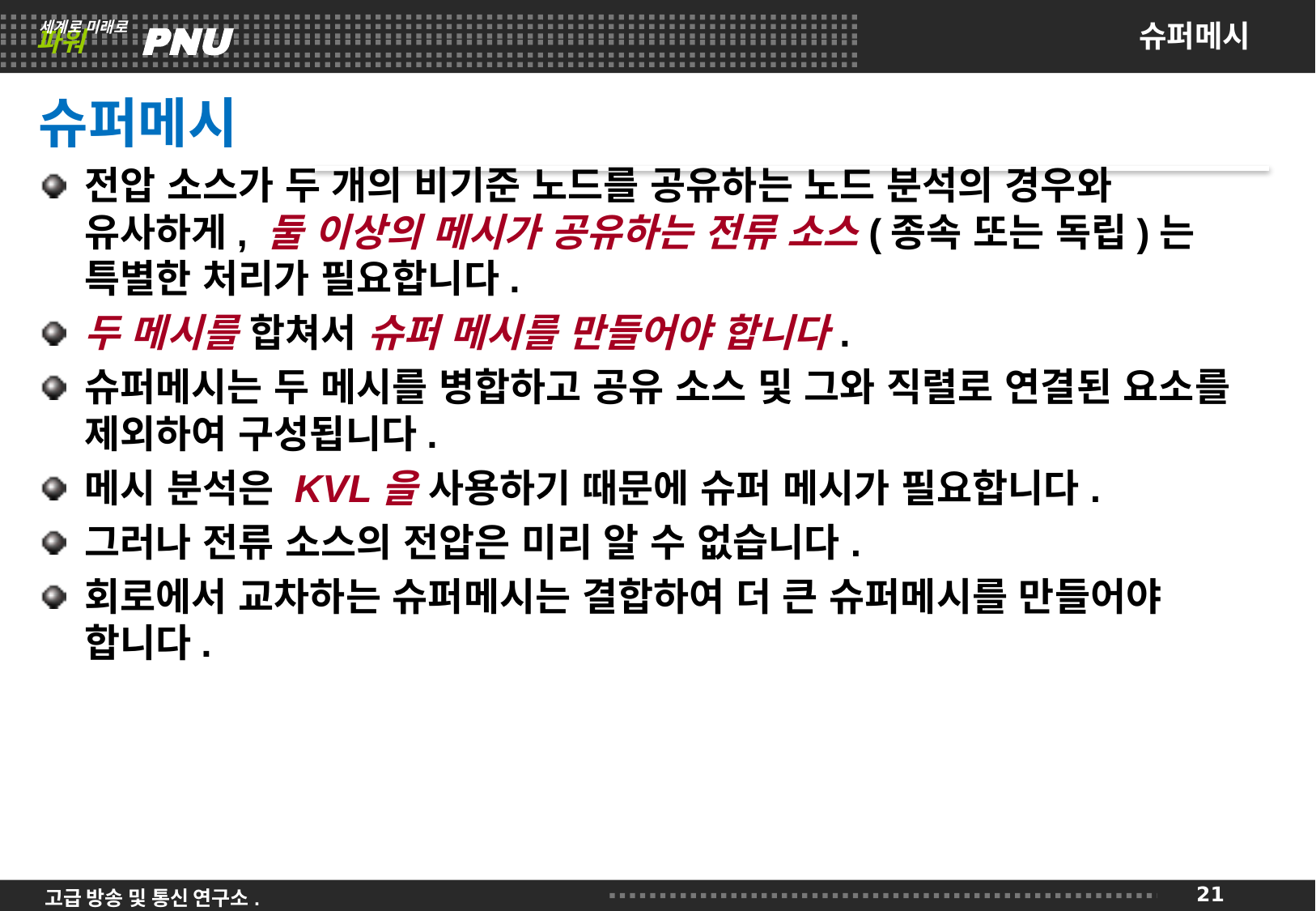

# 슈퍼메시
슈퍼메시
전압 소스가 두 개의 비기준 노드를 공유하는 노드 분석의 경우와 유사하게, 둘 이상의 메시가 공유하는 전류 소스(종속 또는 독립)는 특별한 처리가 필요합니다.
두 메시를 합쳐서 슈퍼 메시를 만들어야 합니다.
슈퍼메시는 두 메시를 병합하고 공유 소스 및 그와 직렬로 연결된 요소를 제외하여 구성됩니다.
메시 분석은 KVL을 사용하기 때문에 슈퍼 메시가 필요합니다.
그러나 전류 소스의 전압은 미리 알 수 없습니다.
회로에서 교차하는 슈퍼메시는 결합하여 더 큰 슈퍼메시를 만들어야 합니다.